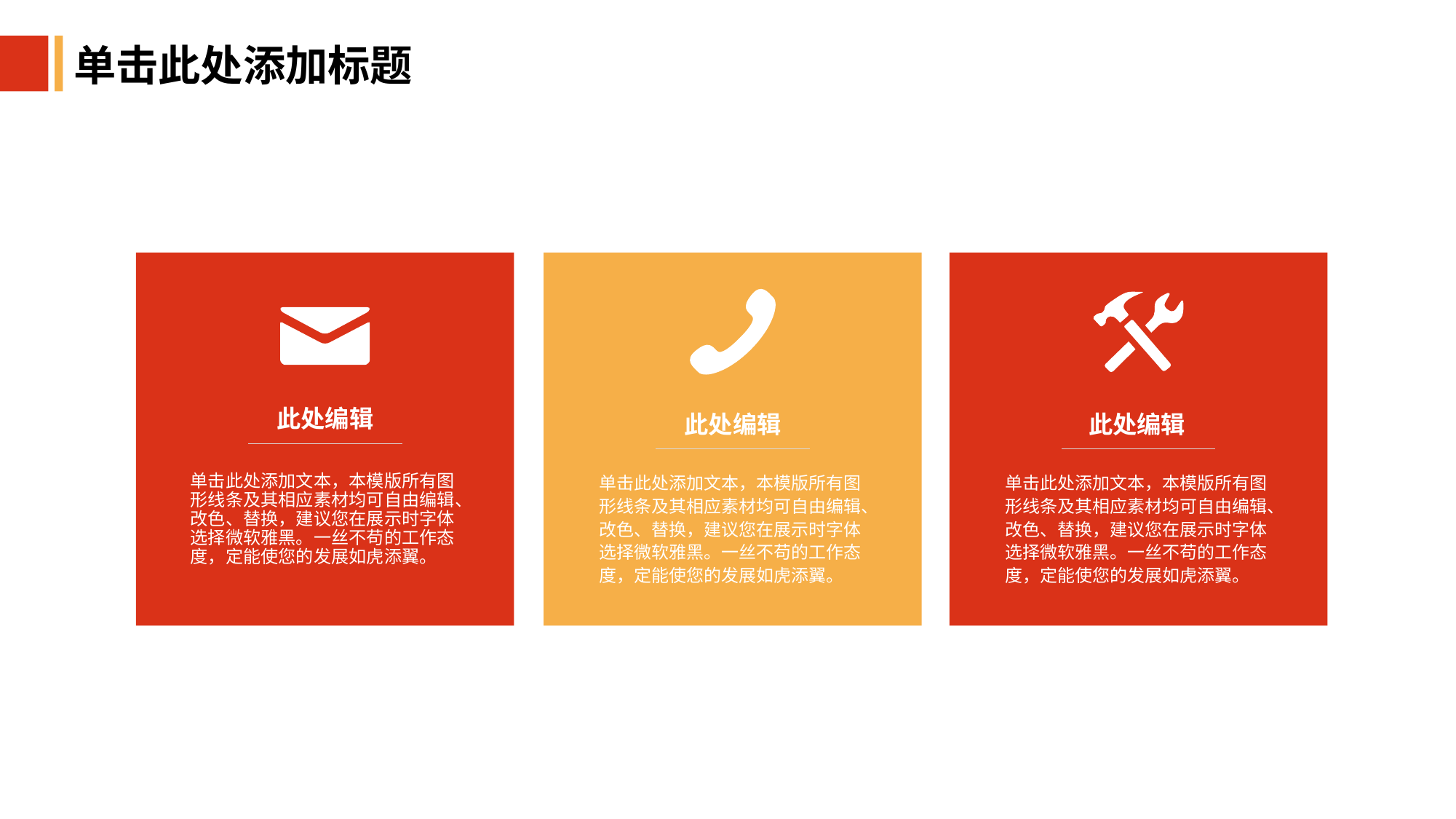

单击此处添加标题

此处编辑
此处编辑
此处编辑
单击此处添加文本，本模版所有图形线条及其相应素材均可自由编辑、改色、替换，建议您在展示时字体选择微软雅黑。一丝不苟的工作态度，定能使您的发展如虎添翼。

单击此处添加文本，本模版所有图形线条及其相应素材均可自由编辑、改色、替换，建议您在展示时字体选择微软雅黑。一丝不苟的工作态度，定能使您的发展如虎添翼。

单击此处添加文本，本模版所有图形线条及其相应素材均可自由编辑、改色、替换，建议您在展示时字体选择微软雅黑。一丝不苟的工作态度，定能使您的发展如虎添翼。